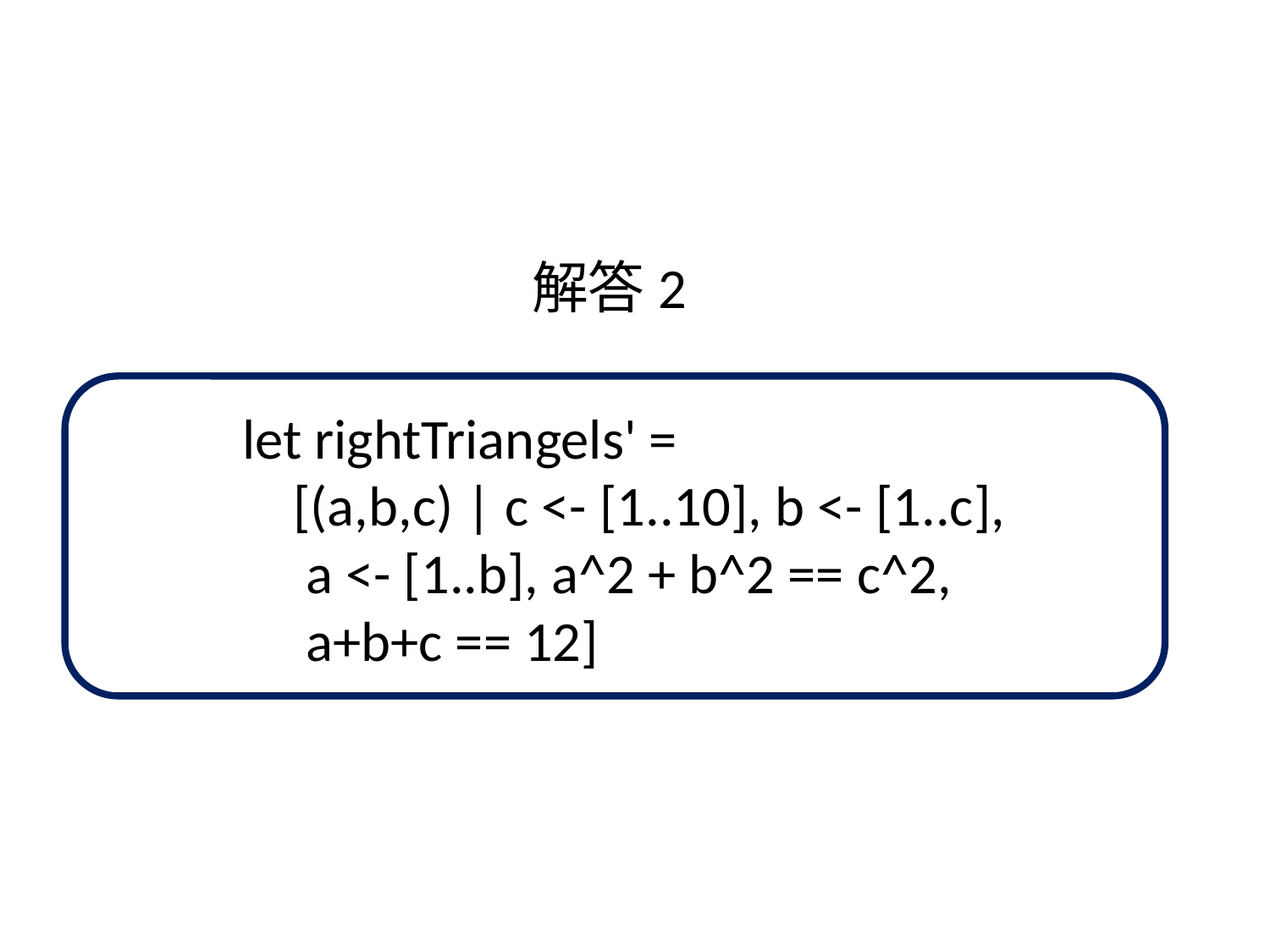

解答2

let rightTriangels' =
    [(a,b,c) | c <- [1..10], b <- [1..c],
     a <- [1..b], a^2 + b^2 == c^2,
     a+b+c == 12]